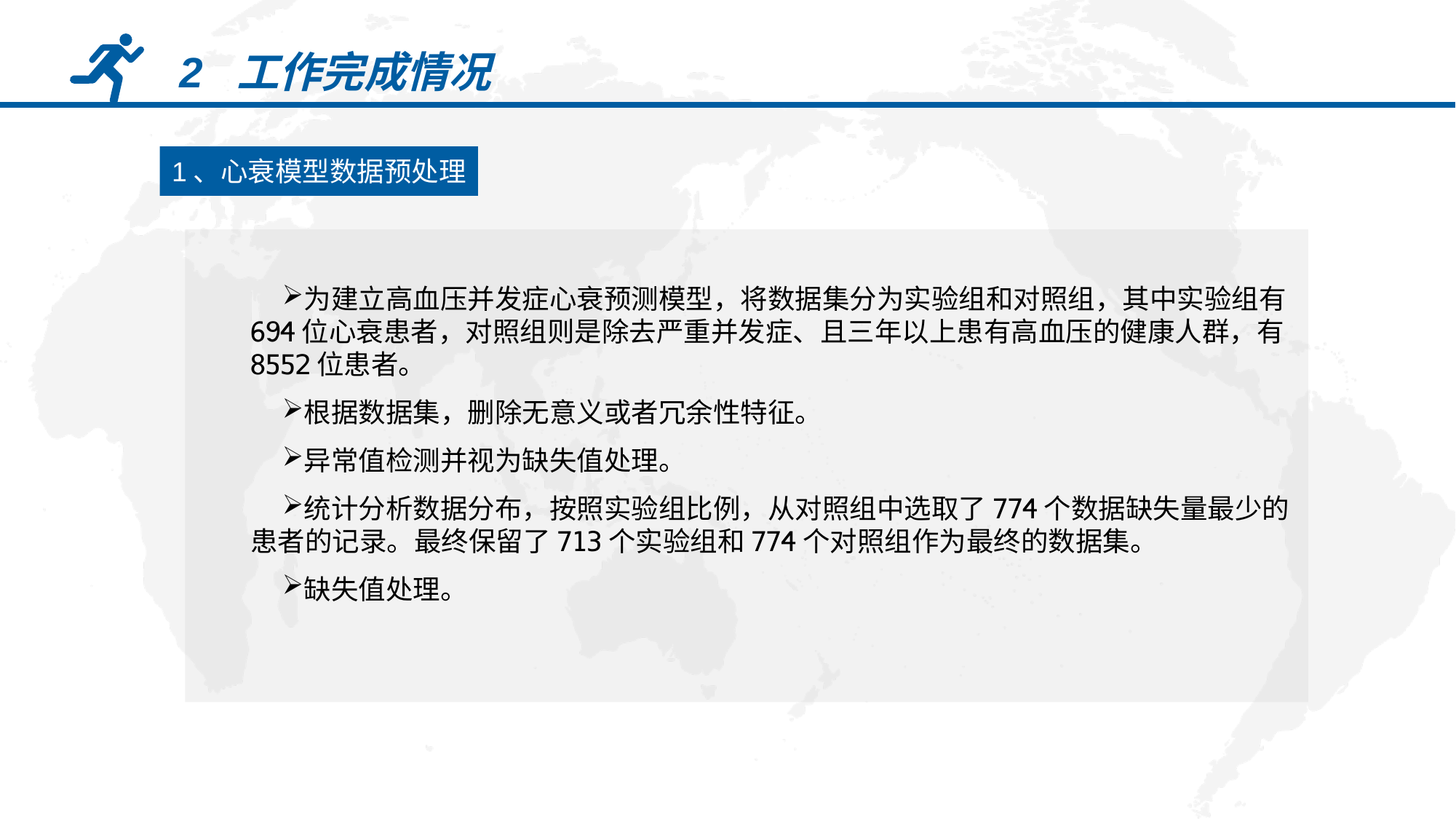

2  工作完成情况
1、心衰模型数据预处理

为建立高血压并发症心衰预测模型，将数据集分为实验组和对照组，其中实验组有694位心衰患者，对照组则是除去严重并发症、且三年以上患有高血压的健康人群，有8552位患者。
根据数据集，删除无意义或者冗余性特征。
异常值检测并视为缺失值处理。
统计分析数据分布，按照实验组比例，从对照组中选取了774个数据缺失量最少的患者的记录。最终保留了713个实验组和774个对照组作为最终的数据集。
缺失值处理。